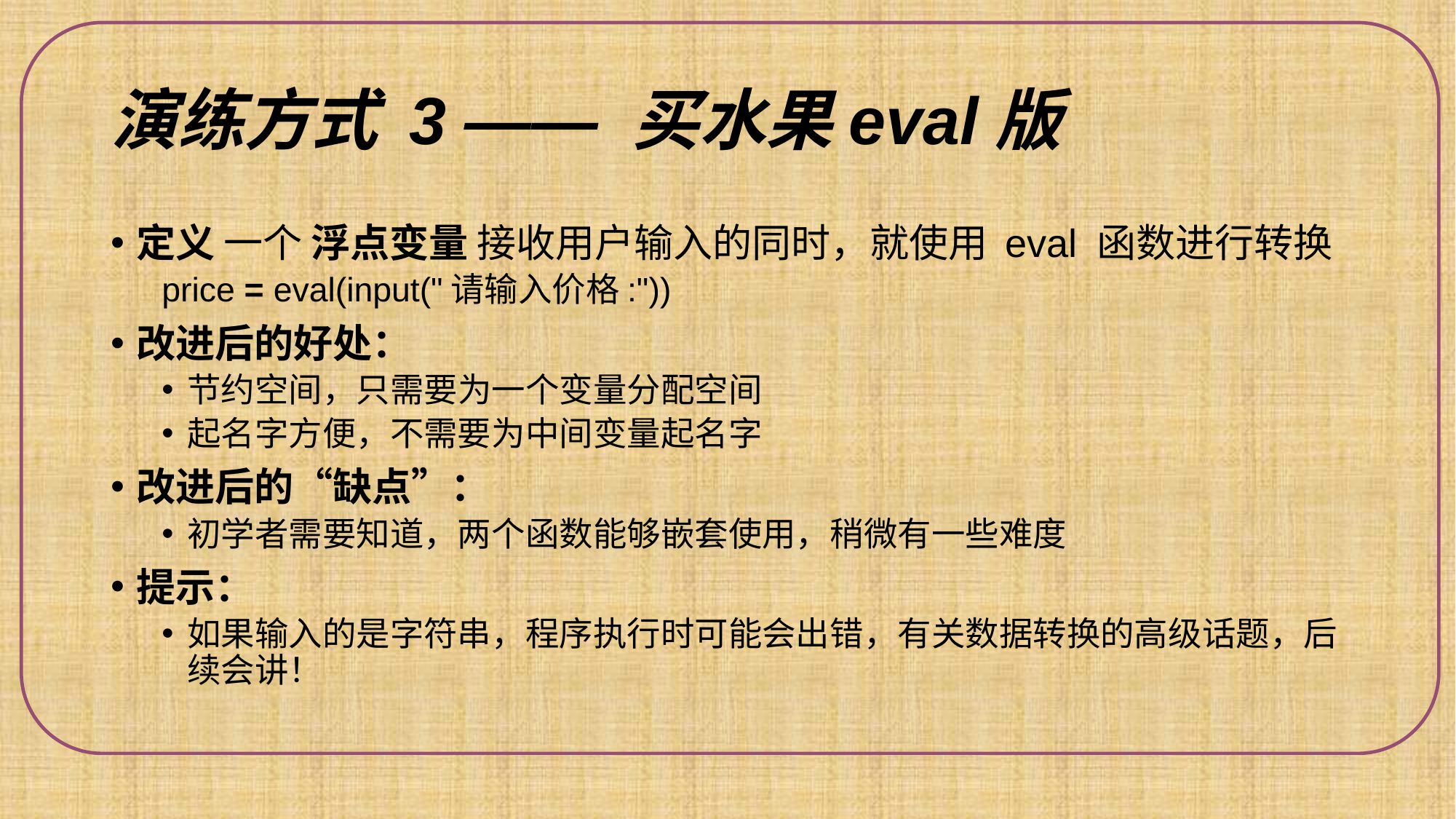

# 演练方式 3 —— 买水果eval版
定义 一个 浮点变量 接收用户输入的同时，就使用 eval 函数进行转换
price = eval(input("请输入价格:"))
改进后的好处：
节约空间，只需要为一个变量分配空间
起名字方便，不需要为中间变量起名字
改进后的“缺点”：
初学者需要知道，两个函数能够嵌套使用，稍微有一些难度
提示：
如果输入的是字符串，程序执行时可能会出错，有关数据转换的高级话题，后续会讲！